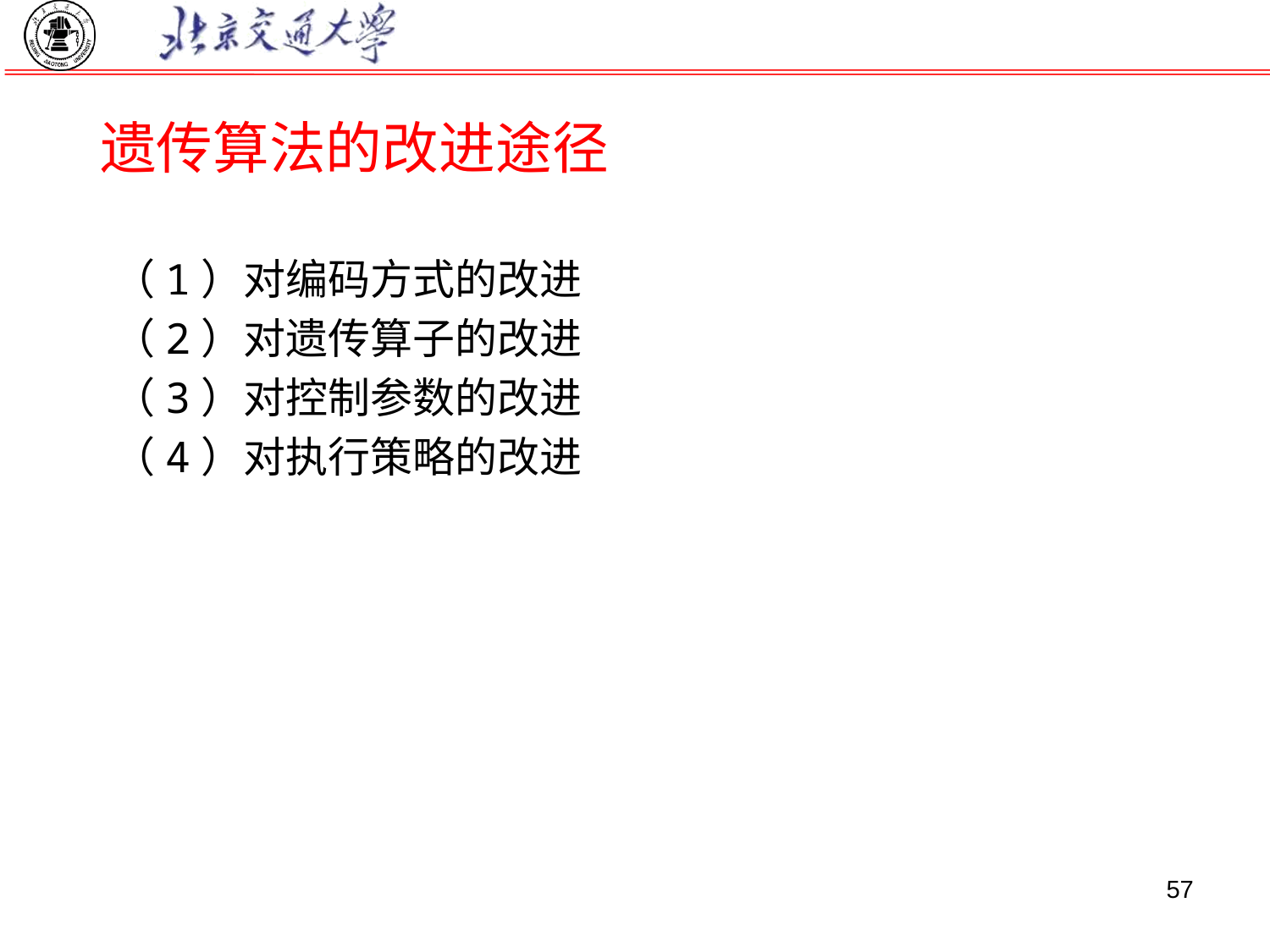

# 遗传算法的改进途径
（1）对编码方式的改进
（2）对遗传算子的改进
（3）对控制参数的改进
（4）对执行策略的改进

57